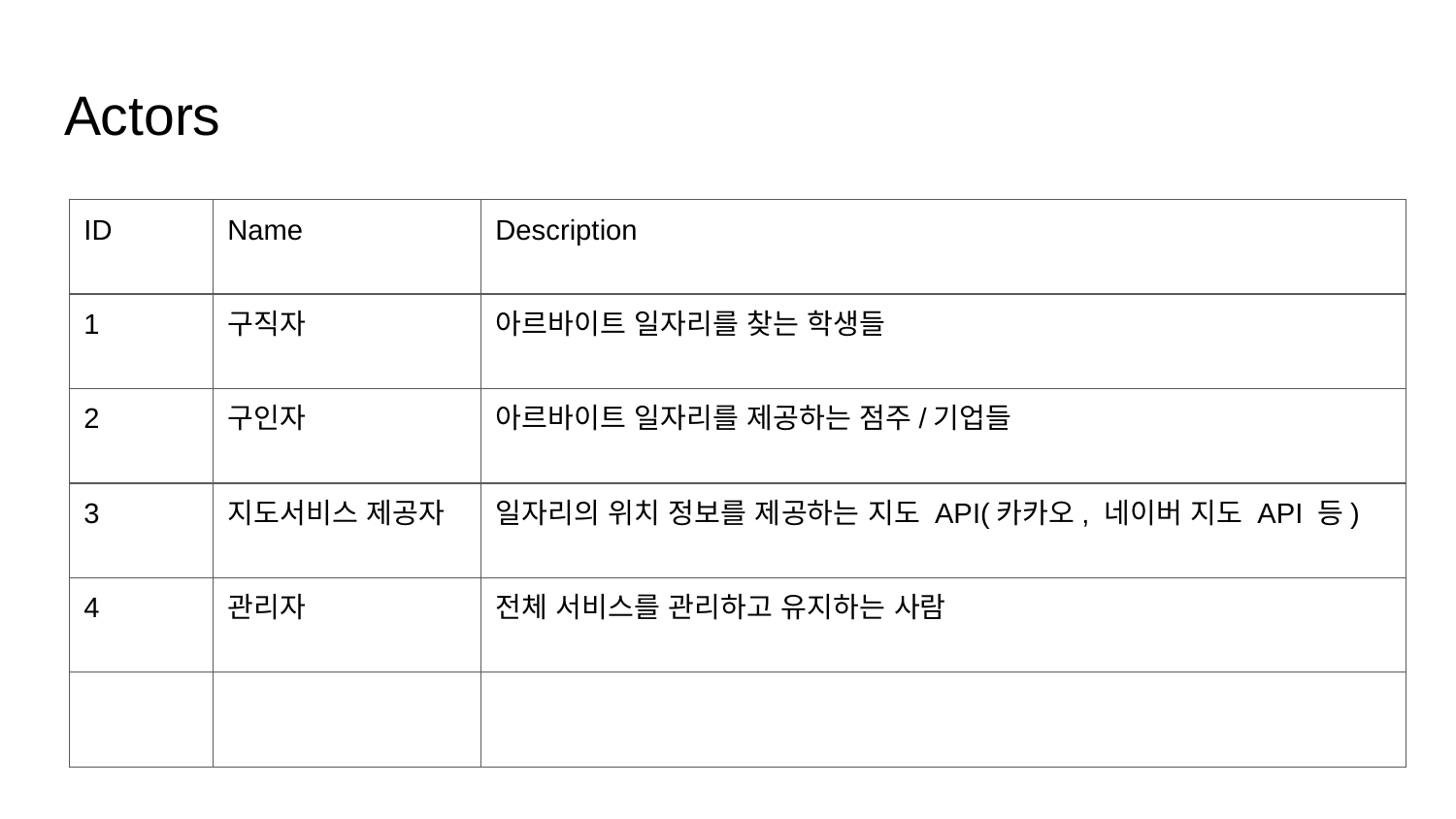

# Actors
| ID | Name | Description |
| --- | --- | --- |
| 1 | 구직자 | 아르바이트 일자리를 찾는 학생들 |
| 2 | 구인자 | 아르바이트 일자리를 제공하는 점주/기업들 |
| 3 | 지도서비스 제공자 | 일자리의 위치 정보를 제공하는 지도 API(카카오, 네이버 지도 API 등) |
| 4 | 관리자 | 전체 서비스를 관리하고 유지하는 사람 |
|  |  |  |